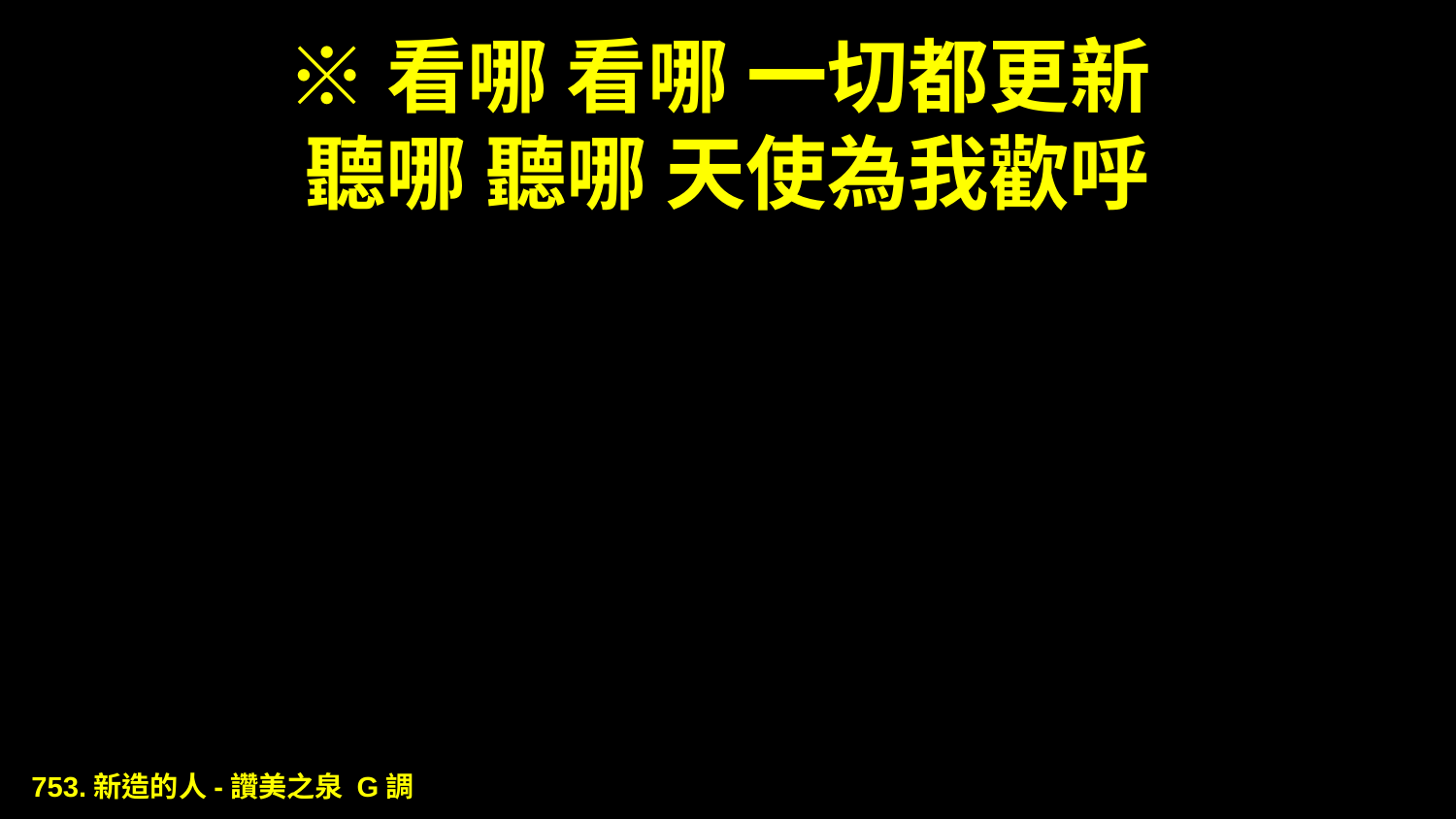

# ※看哪 看哪 一切都更新 聽哪 聽哪 天使為我歡呼
753.新造的人-讚美之泉 G調